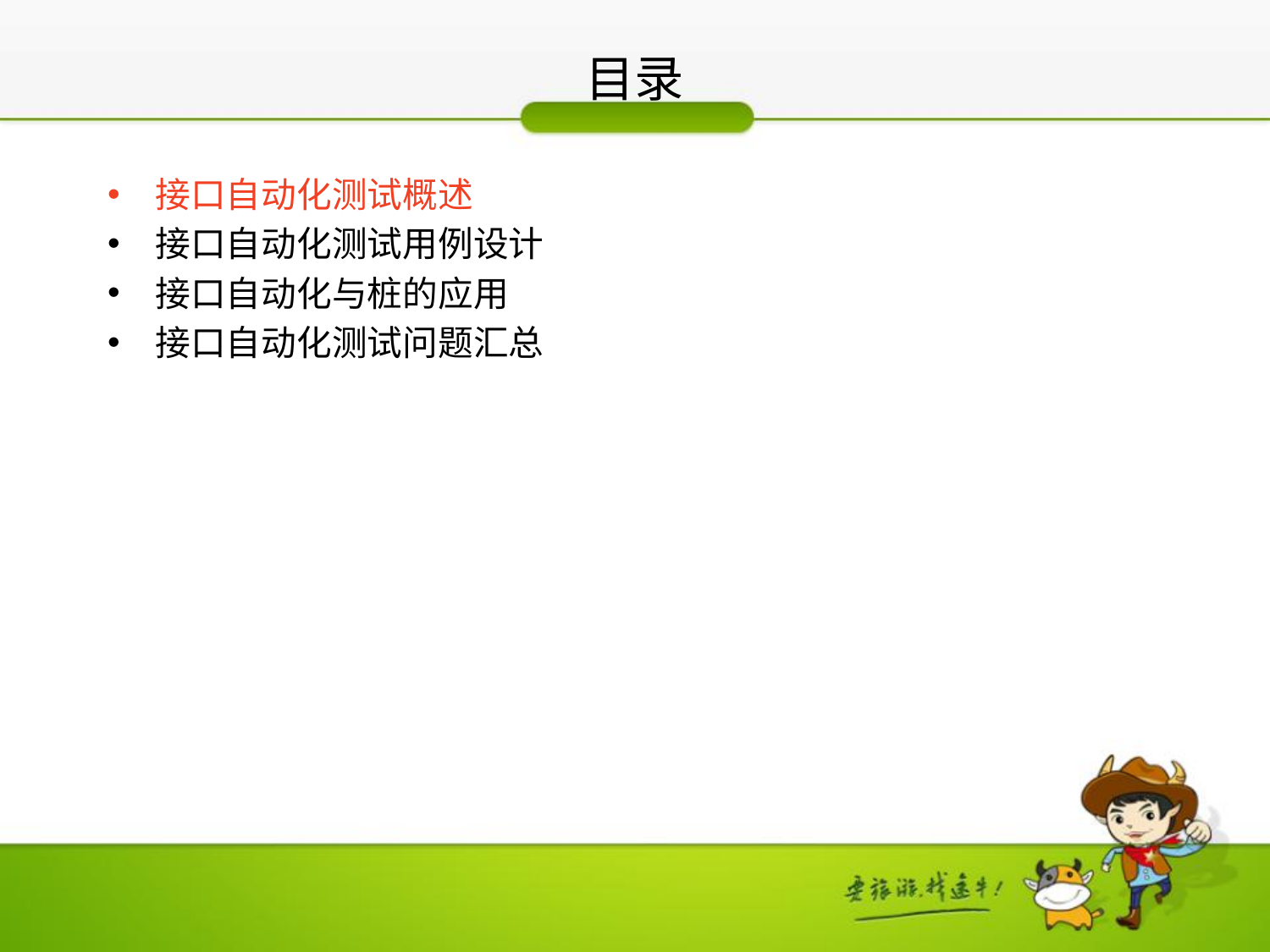

# 目录
接口自动化测试概述
接口自动化测试用例设计
接口自动化与桩的应用
接口自动化测试问题汇总